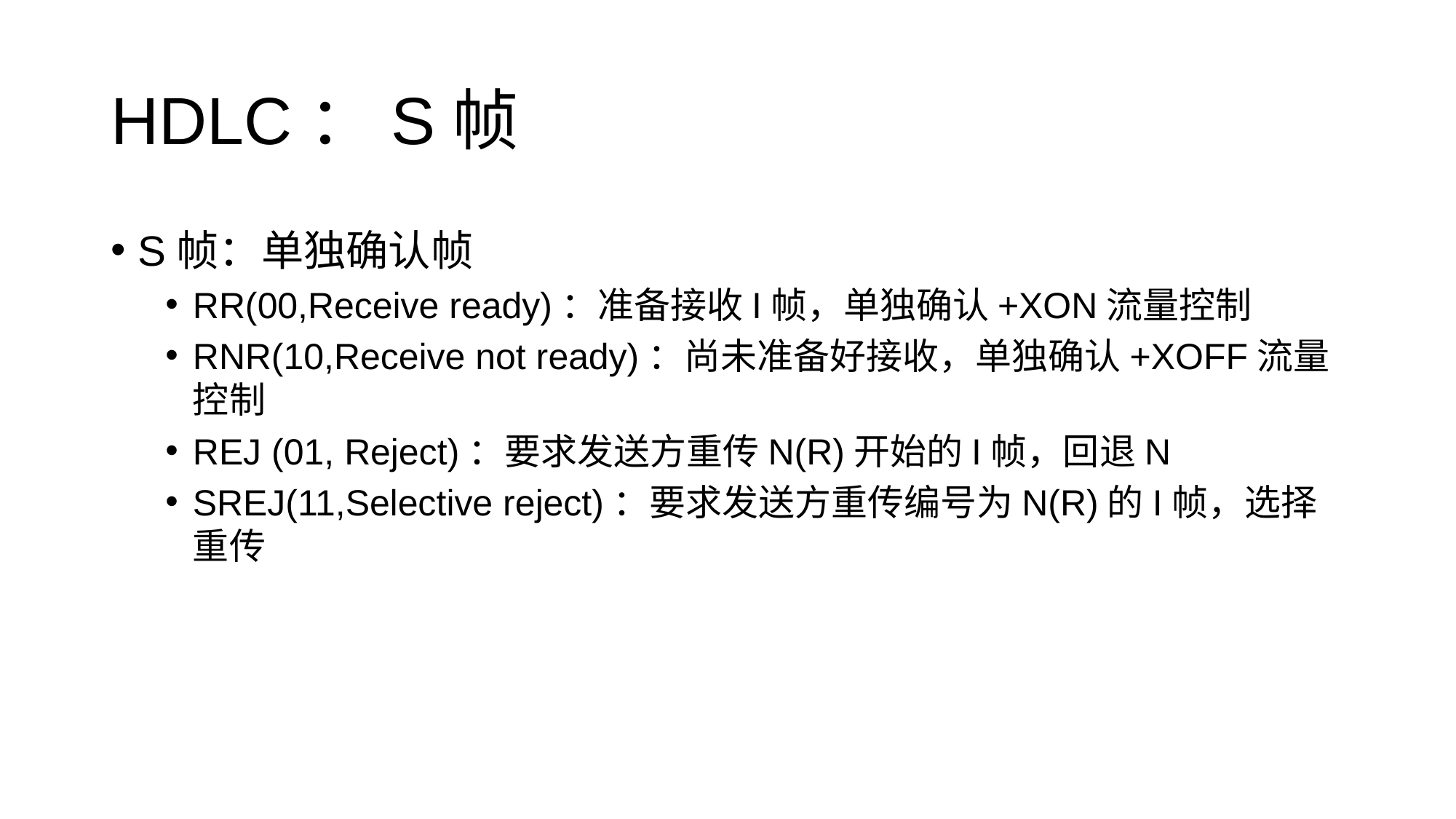

# HDLC：S帧
S帧：单独确认帧
RR(00,Receive ready)：准备接收I帧，单独确认+XON流量控制
RNR(10,Receive not ready)：尚未准备好接收，单独确认+XOFF流量控制
REJ (01, Reject)：要求发送方重传N(R)开始的I帧，回退N
SREJ(11,Selective reject)：要求发送方重传编号为N(R)的I帧，选择重传